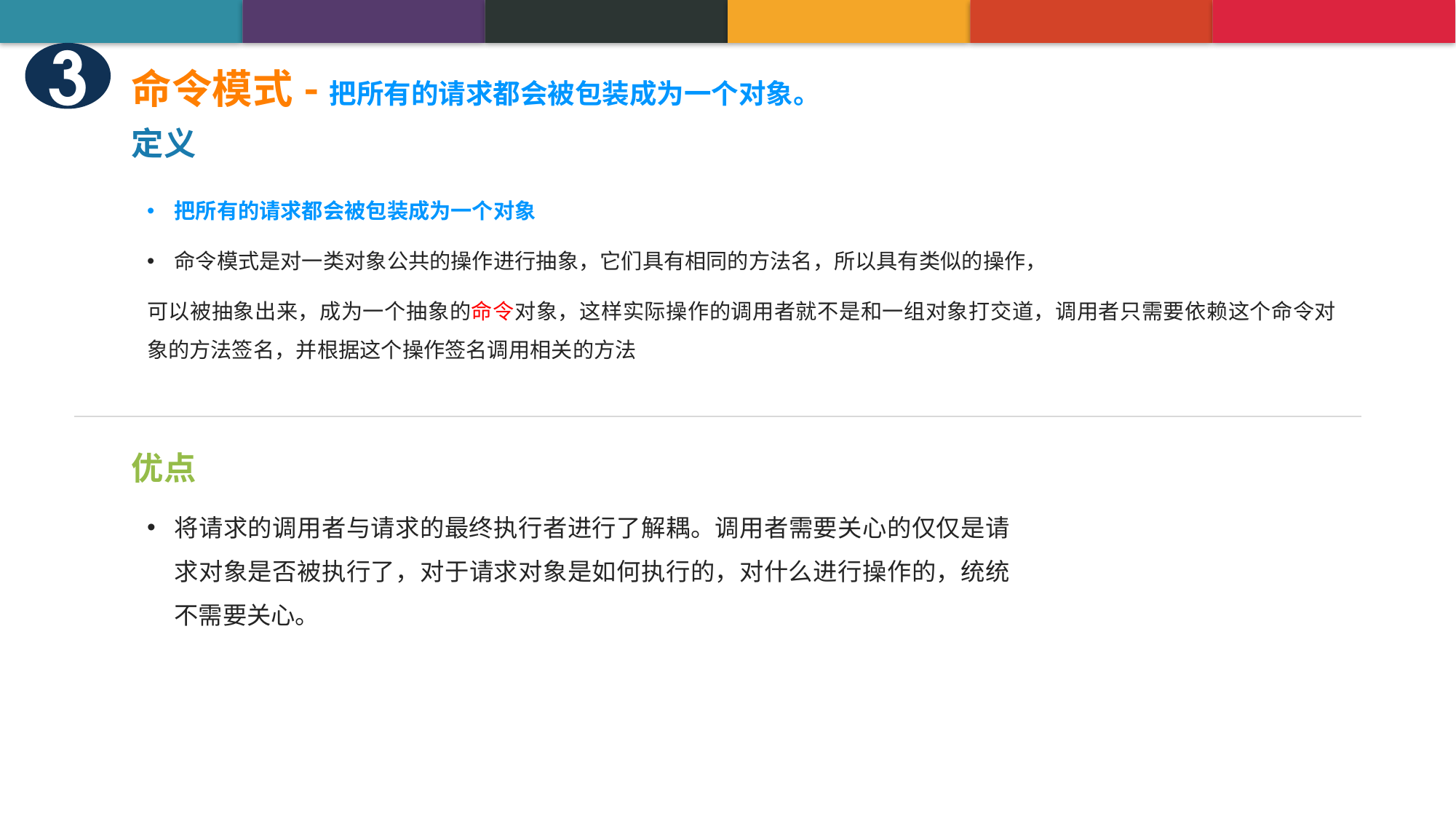

3
命令模式-把所有的请求都会被包装成为一个对象。
定义
把所有的请求都会被包装成为一个对象
命令模式是对一类对象公共的操作进行抽象，它们具有相同的方法名，所以具有类似的操作，
可以被抽象出来，成为一个抽象的命令对象，这样实际操作的调用者就不是和一组对象打交道，调用者只需要依赖这个命令对象的方法签名，并根据这个操作签名调用相关的方法
优点
将请求的调用者与请求的最终执行者进行了解耦。调用者需要关心的仅仅是请求对象是否被执行了，对于请求对象是如何执行的，对什么进行操作的，统统不需要关心。